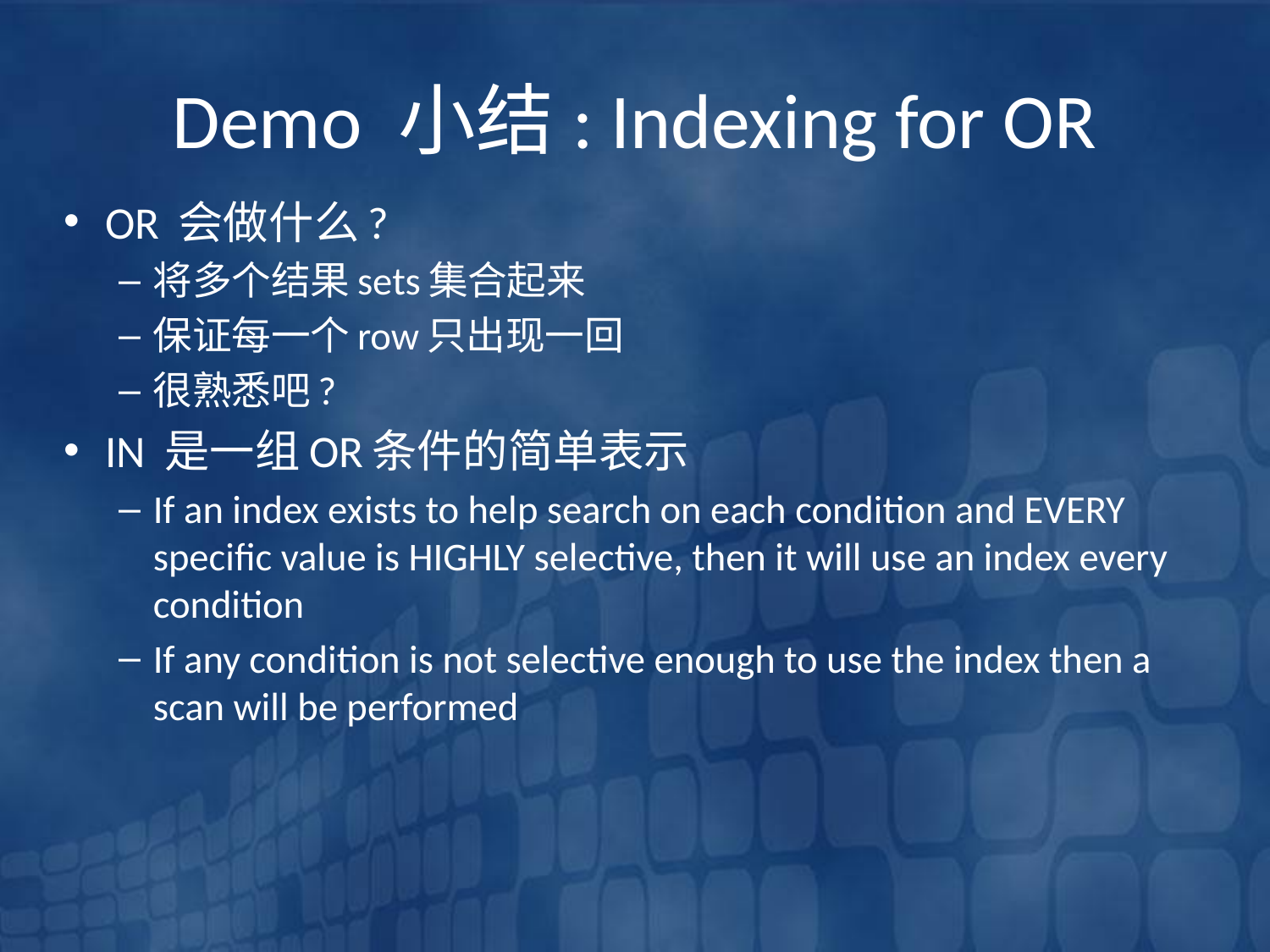

# Demo 小结: Indexing for OR
OR 会做什么?
将多个结果sets集合起来
保证每一个row只出现一回
很熟悉吧?
IN 是一组OR条件的简单表示
If an index exists to help search on each condition and EVERY specific value is HIGHLY selective, then it will use an index every condition
If any condition is not selective enough to use the index then a scan will be performed